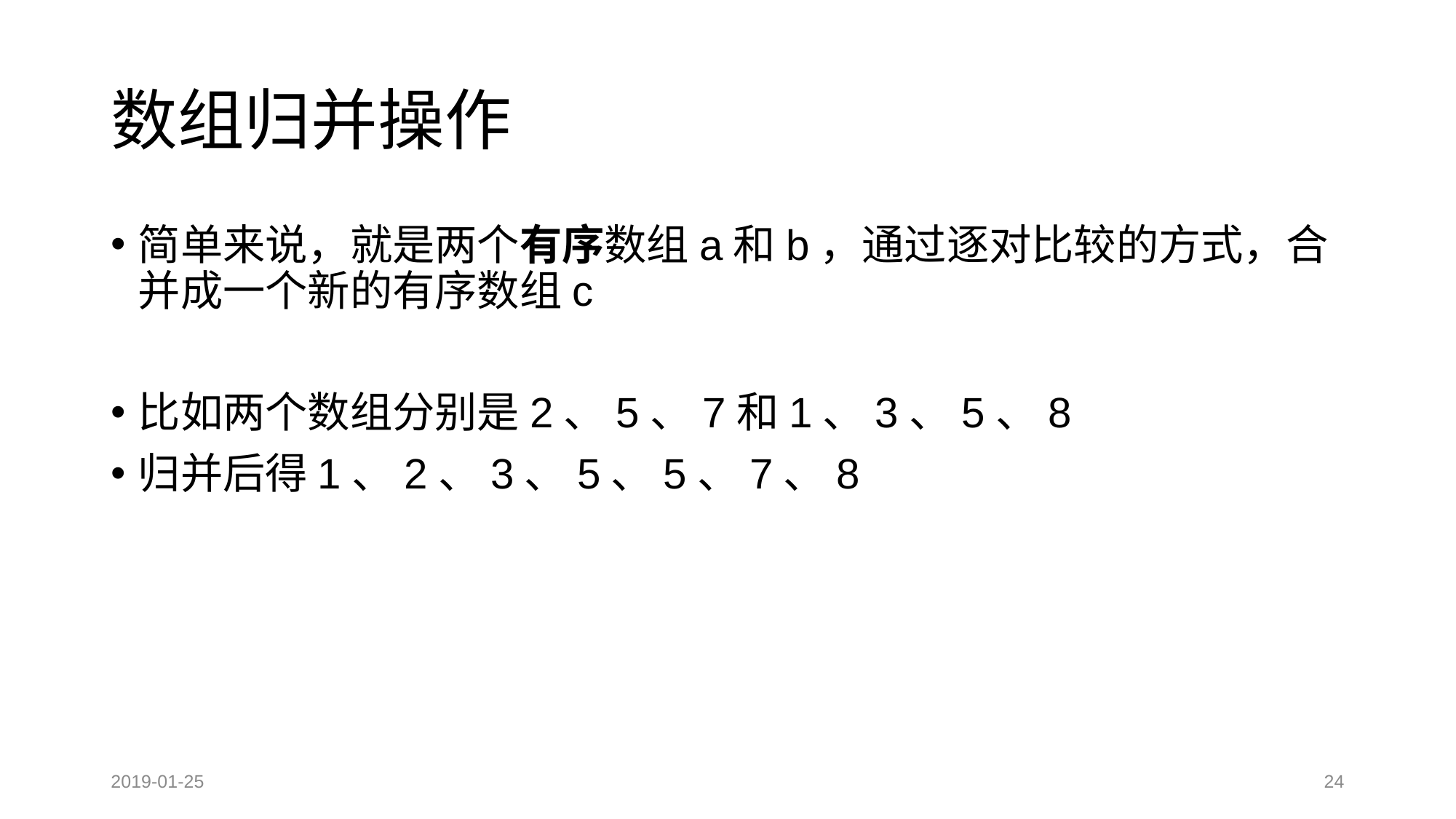

# 数组归并操作
简单来说，就是两个有序数组a和b，通过逐对比较的方式，合并成一个新的有序数组c

比如两个数组分别是2、5、7和1、3、5、8
归并后得1、2、3、5、5、7、8
2019-01-25
24